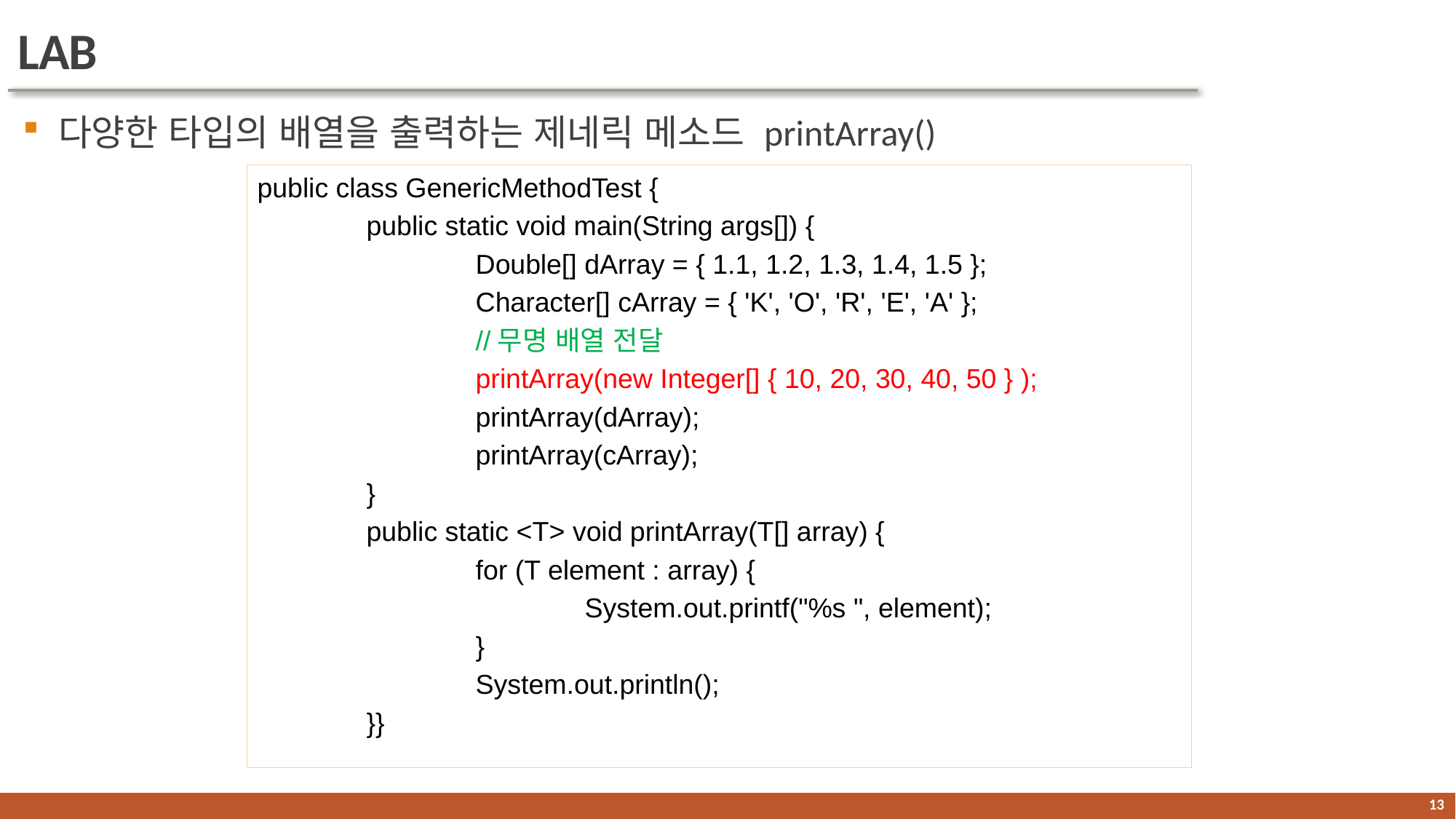

# LAB
 다양한 타입의 배열을 출력하는 제네릭 메소드 printArray()
public class GenericMethodTest {
	public static void main(String args[]) {
		Double[] dArray = { 1.1, 1.2, 1.3, 1.4, 1.5 };
		Character[] cArray = { 'K', 'O', 'R', 'E', 'A' };
		//무명 배열 전달
		printArray(new Integer[] { 10, 20, 30, 40, 50 } );
		printArray(dArray);
		printArray(cArray);
	}
	public static <T> void printArray(T[] array) {
		for (T element : array) {
			System.out.printf("%s ", element);
		}
		System.out.println();
	}}
13